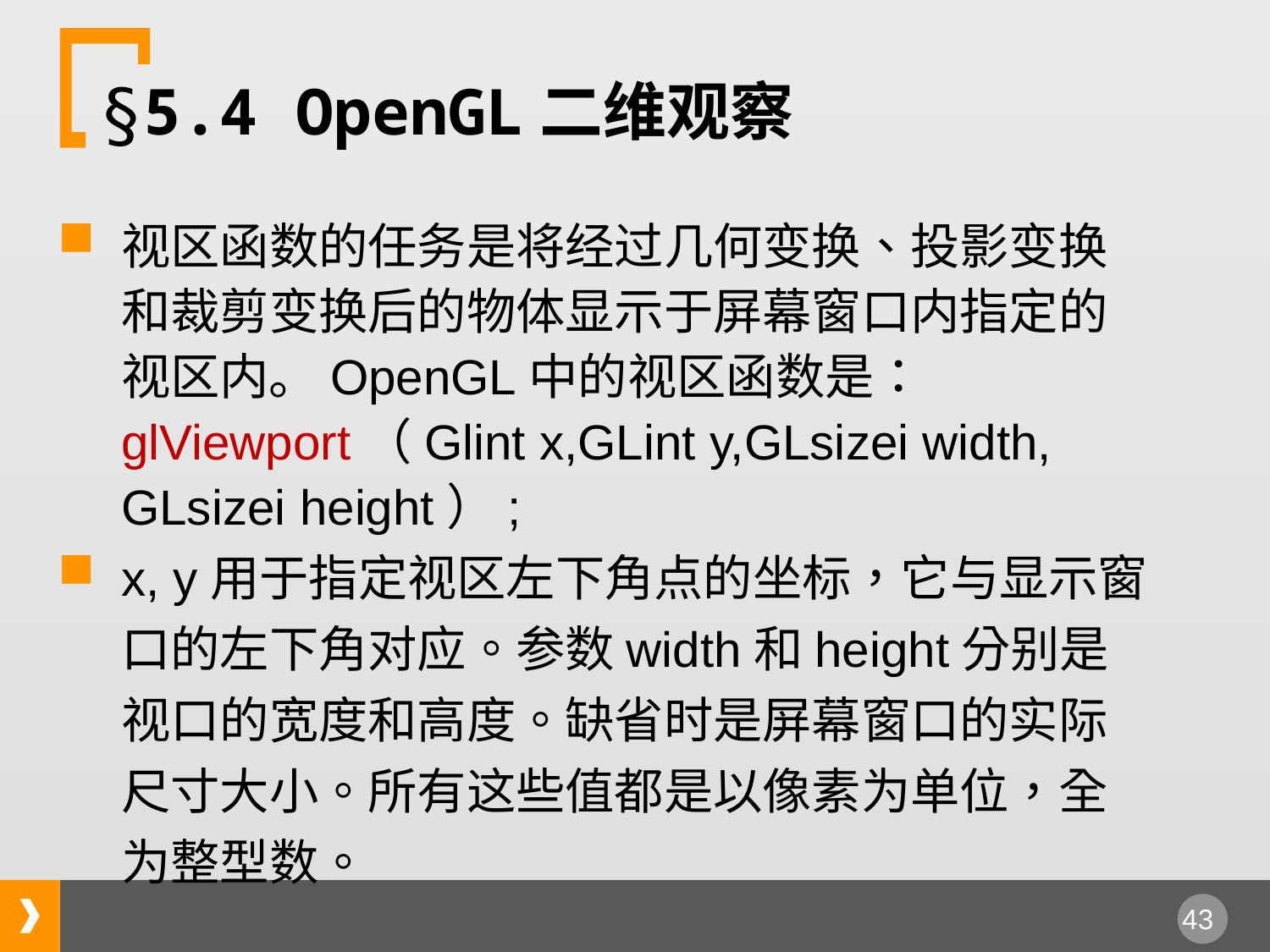

§5.4 OpenGL二维观察
视区函数的任务是将经过几何变换、投影变换和裁剪变换后的物体显示于屏幕窗口内指定的视区内。OpenGL中的视区函数是：glViewport（Glint x,GLint y,GLsizei width, GLsizei height）;
x, y用于指定视区左下角点的坐标，它与显示窗口的左下角对应。参数width和height分别是视口的宽度和高度。缺省时是屏幕窗口的实际尺寸大小。所有这些值都是以像素为单位，全为整型数。